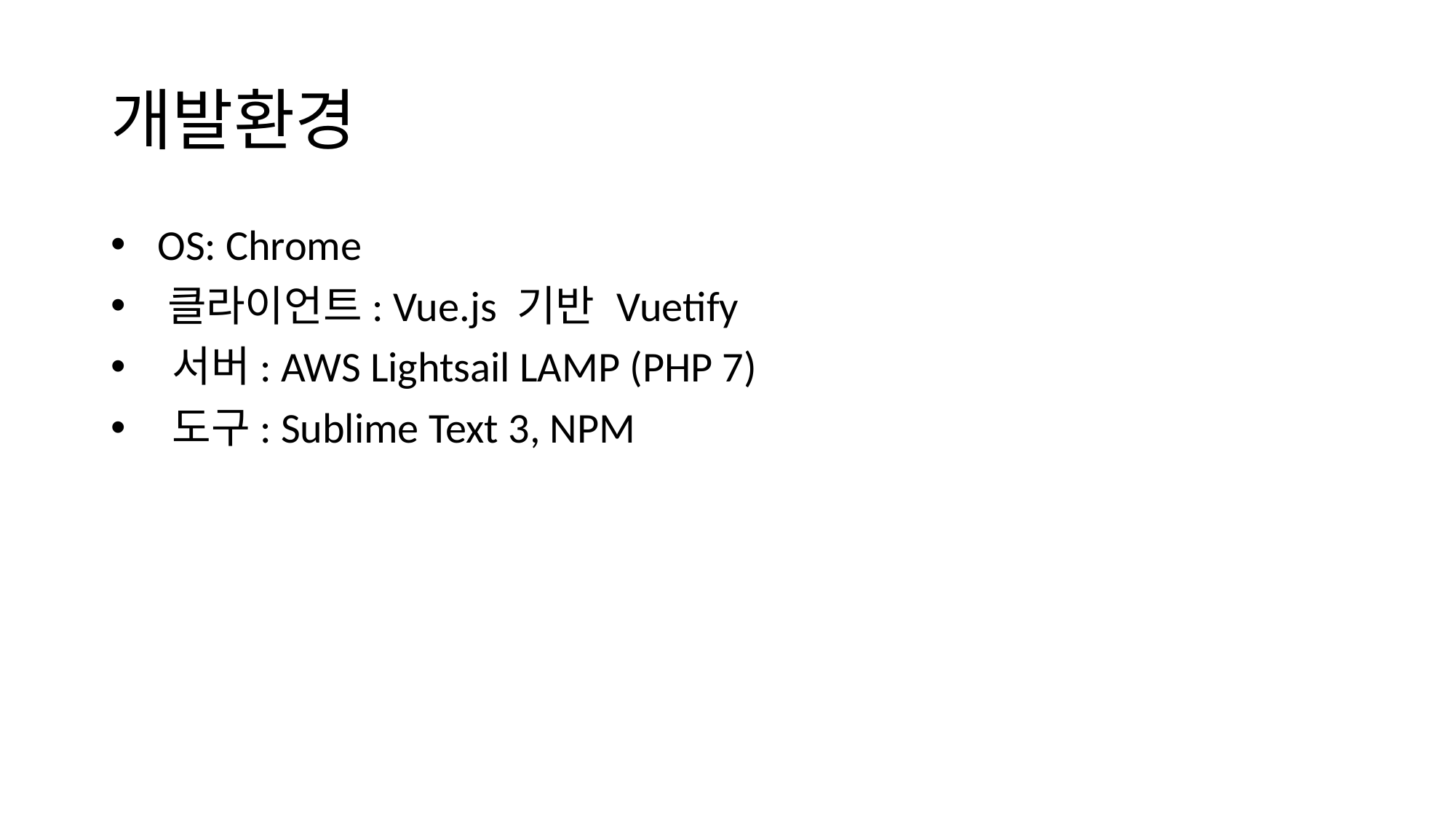

# 개발환경
  OS: Chrome
  클라이언트: Vue.js 기반 Vuetify
  서버: AWS Lightsail LAMP (PHP 7)
  도구: Sublime Text 3, NPM